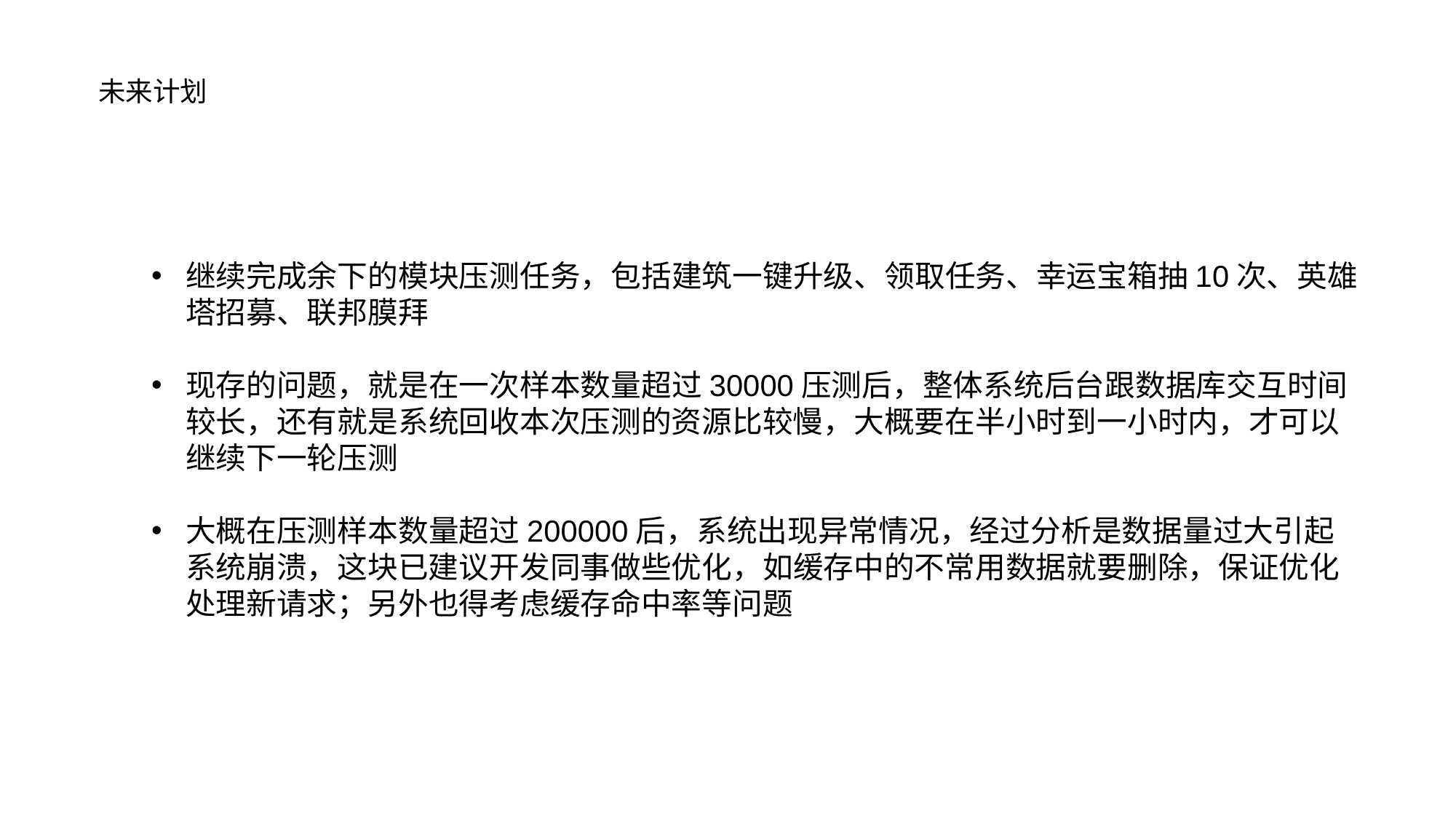

未来计划

继续完成余下的模块压测任务，包括建筑一键升级、领取任务、幸运宝箱抽10次、英雄塔招募、联邦膜拜

现存的问题，就是在一次样本数量超过30000压测后，整体系统后台跟数据库交互时间较长，还有就是系统回收本次压测的资源比较慢，大概要在半小时到一小时内，才可以继续下一轮压测

大概在压测样本数量超过200000后，系统出现异常情况，经过分析是数据量过大引起系统崩溃，这块已建议开发同事做些优化，如缓存中的不常用数据就要删除，保证优化处理新请求；另外也得考虑缓存命中率等问题